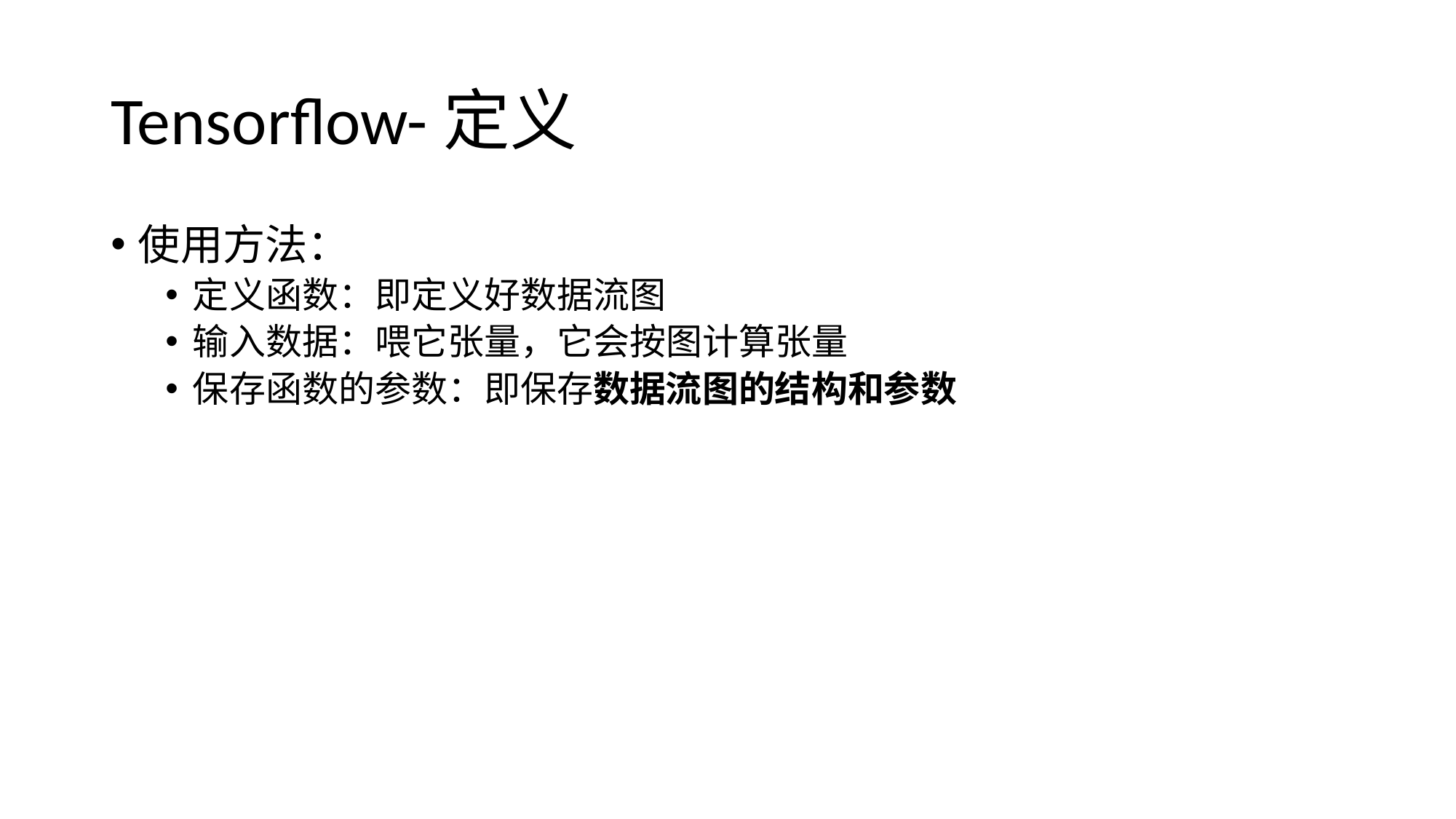

# Tensorflow-定义
使用方法：
定义函数：即定义好数据流图
输入数据：喂它张量，它会按图计算张量
保存函数的参数：即保存数据流图的结构和参数